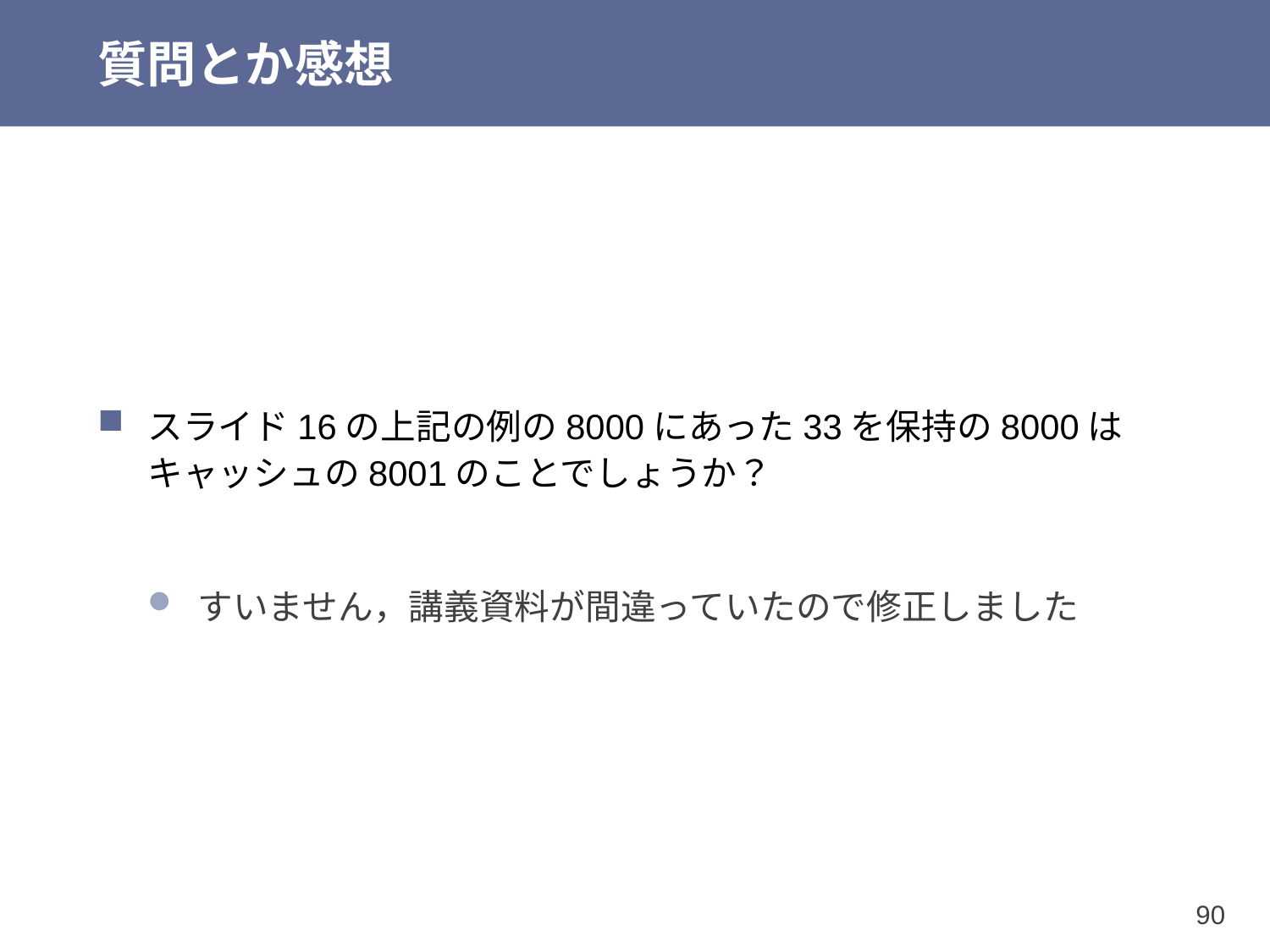

# 質問とか感想
スライド16の上記の例の8000にあった33を保持の8000はキャッシュの8001のことでしょうか？

すいません，講義資料が間違っていたので修正しました